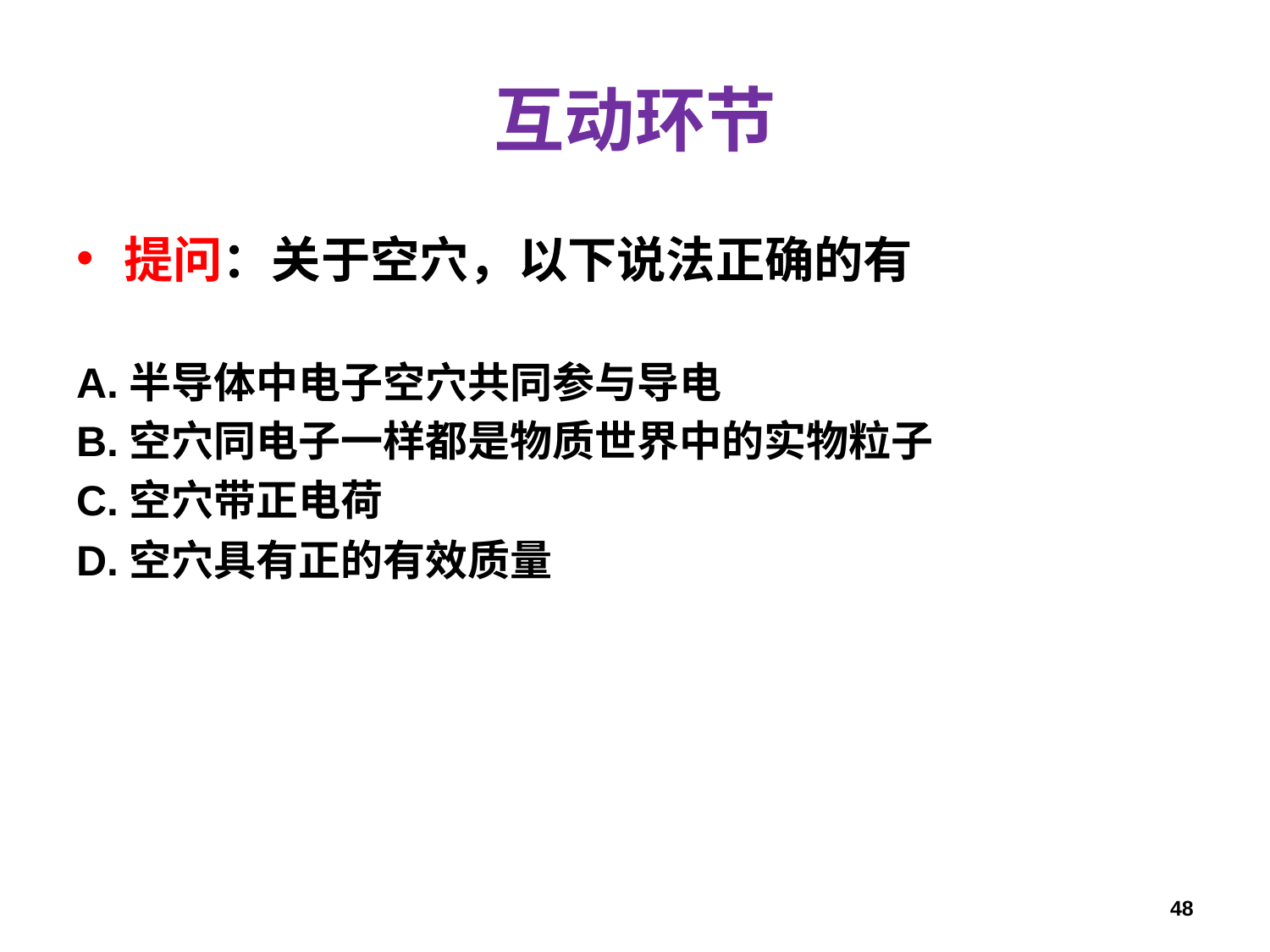

# 互动环节
提问：关于空穴，以下说法正确的有

A.半导体中电子空穴共同参与导电
B.空穴同电子一样都是物质世界中的实物粒子
C.空穴带正电荷
D.空穴具有正的有效质量
48